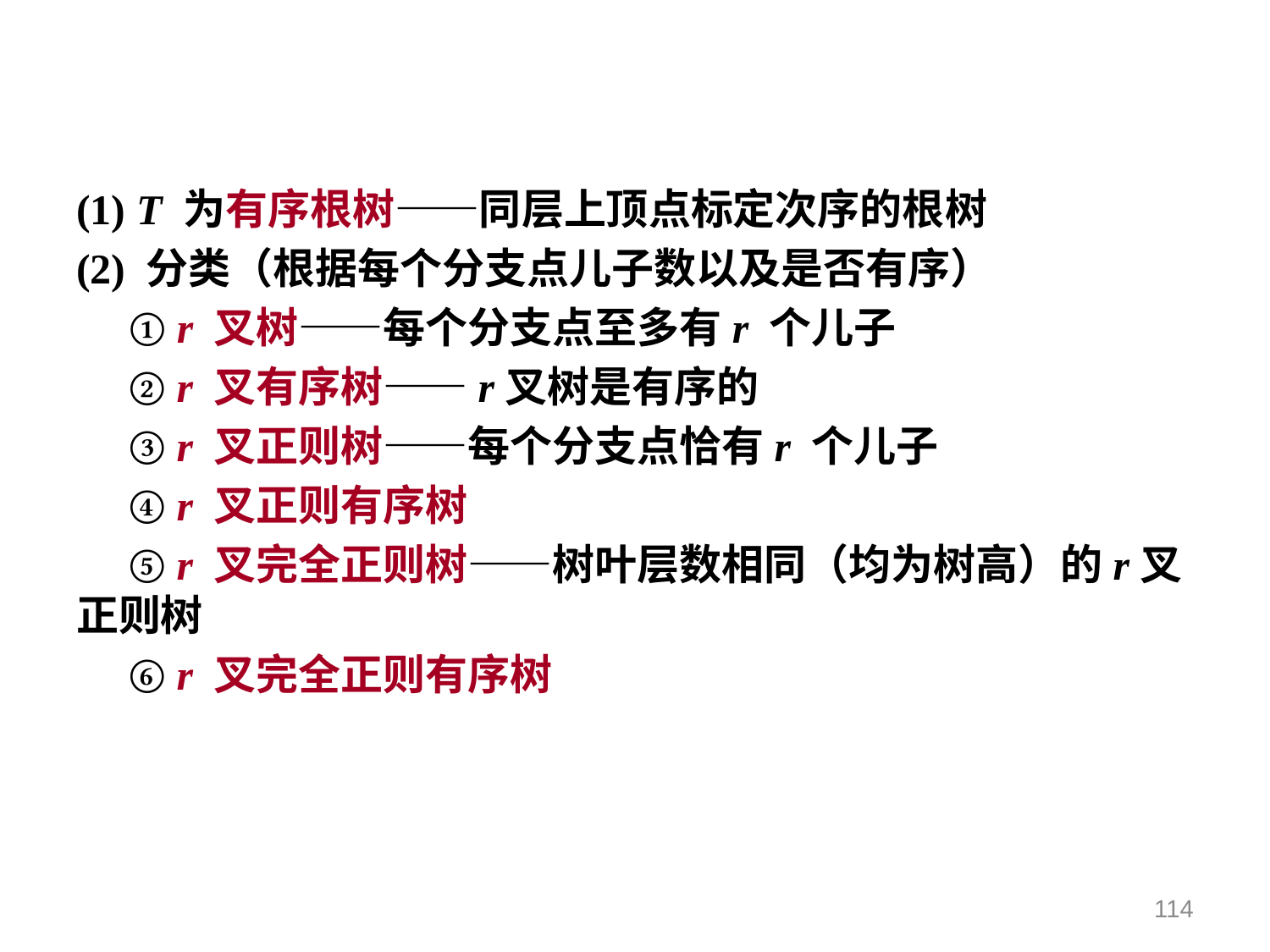

(1) T 为有序根树——同层上顶点标定次序的根树
(2) 分类（根据每个分支点儿子数以及是否有序）
     ① r 叉树——每个分支点至多有r 个儿子
     ② r 叉有序树——r叉树是有序的
     ③ r 叉正则树——每个分支点恰有r 个儿子
     ④ r 叉正则有序树
     ⑤ r 叉完全正则树——树叶层数相同（均为树高）的r叉正则树
     ⑥ r 叉完全正则有序树
114